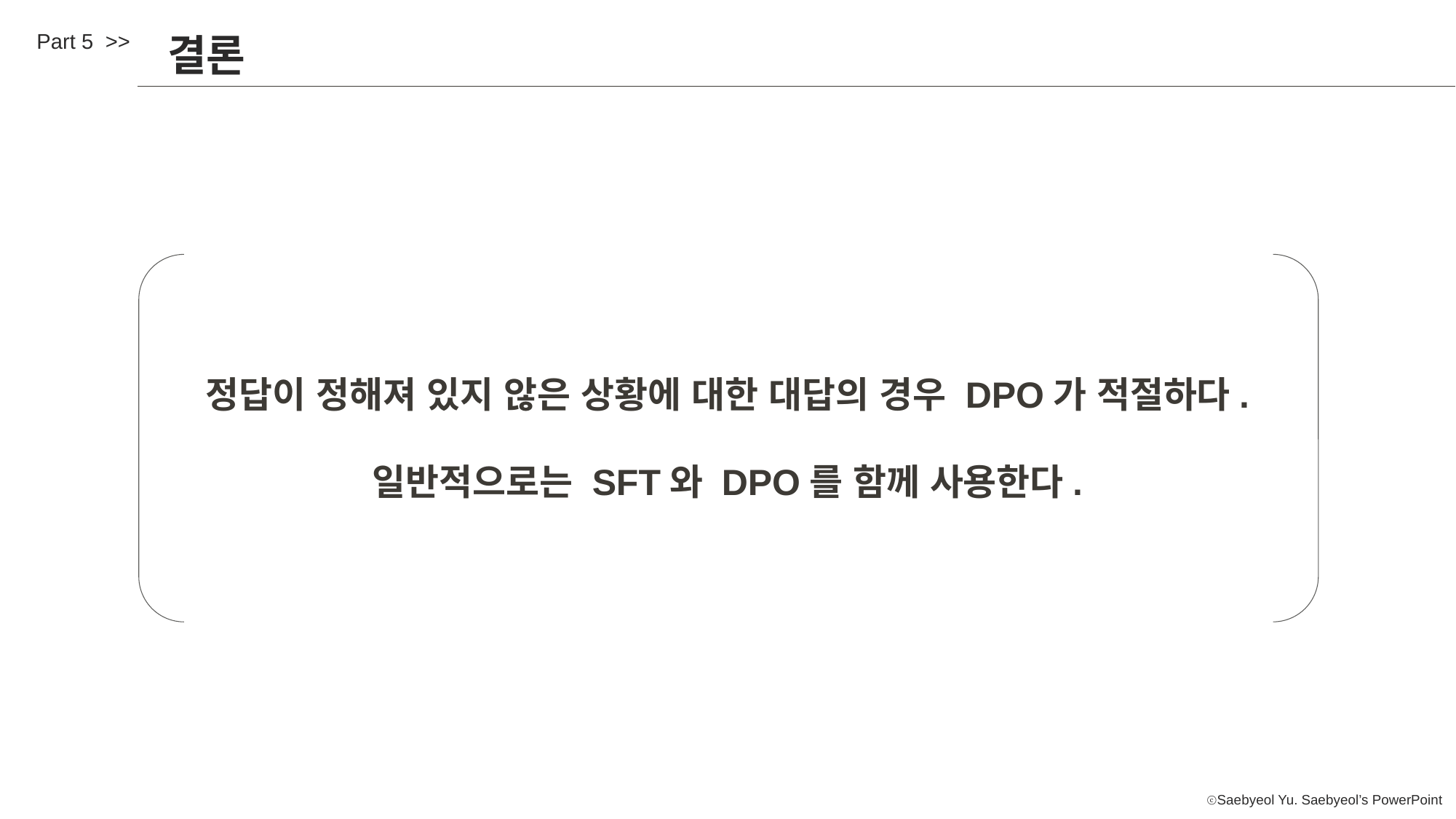

Part 5  >>
결론

정답이 정해져 있지 않은 상황에 대한 대답의 경우 DPO가 적절하다.
일반적으로는 SFT와 DPO를 함께 사용한다.